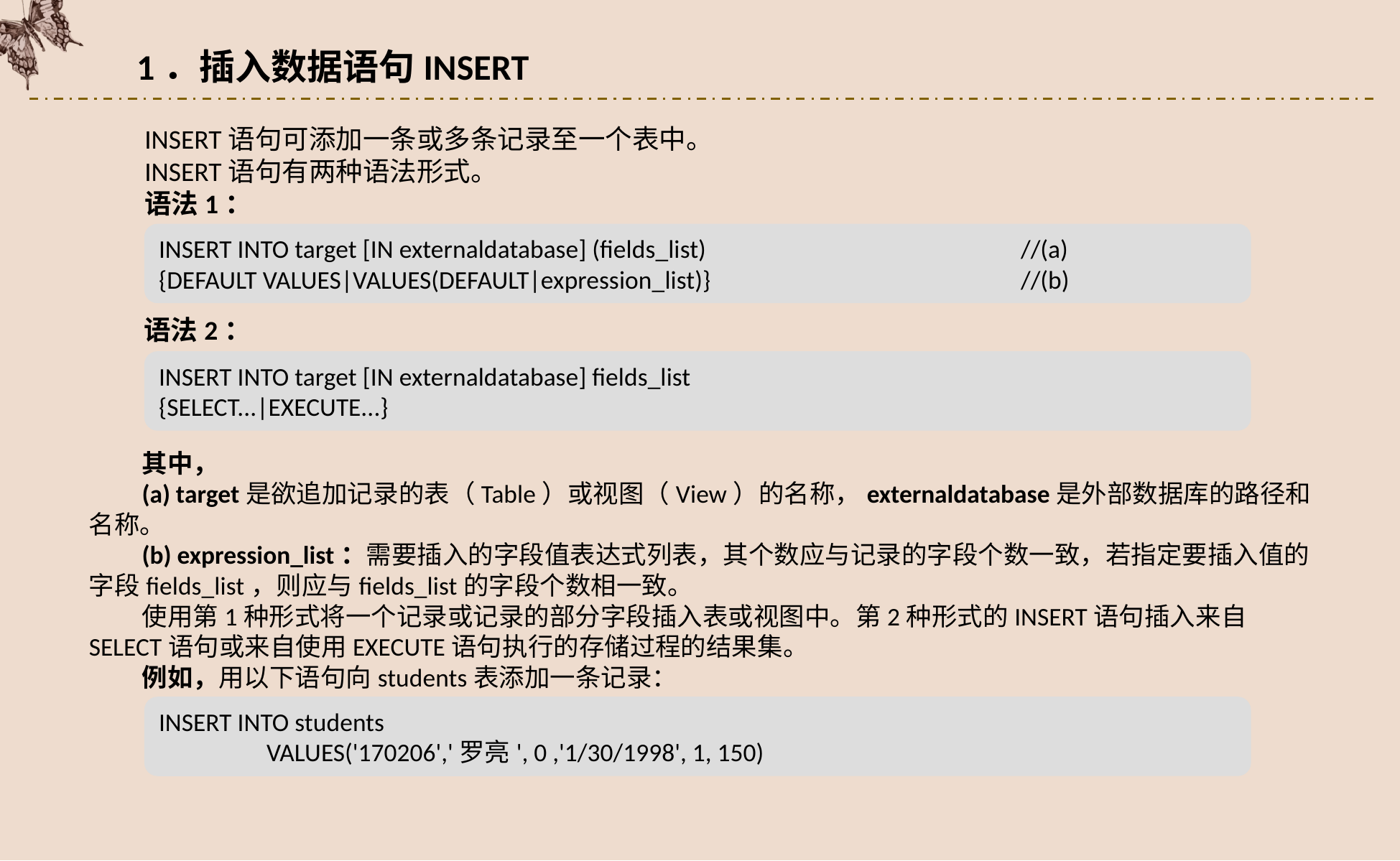

1．插入数据语句INSERT
INSERT语句可添加一条或多条记录至一个表中。
INSERT语句有两种语法形式。
语法1：
INSERT INTO target [IN externaldatabase] (fields_list)			//(a)
{DEFAULT VALUES|VALUES(DEFAULT|expression_list)}			//(b)
语法2：
INSERT INTO target [IN externaldatabase] fields_list
{SELECT...|EXECUTE...}
其中，
(a) target是欲追加记录的表（Table）或视图（View）的名称，externaldatabase是外部数据库的路径和名称。
(b) expression_list：需要插入的字段值表达式列表，其个数应与记录的字段个数一致，若指定要插入值的字段fields_list，则应与fields_list的字段个数相一致。
使用第1种形式将一个记录或记录的部分字段插入表或视图中。第2种形式的INSERT语句插入来自SELECT语句或来自使用EXECUTE语句执行的存储过程的结果集。
例如，用以下语句向students表添加一条记录：
INSERT INTO students
  	VALUES('170206','罗亮', 0 ,'1/30/1998', 1, 150)